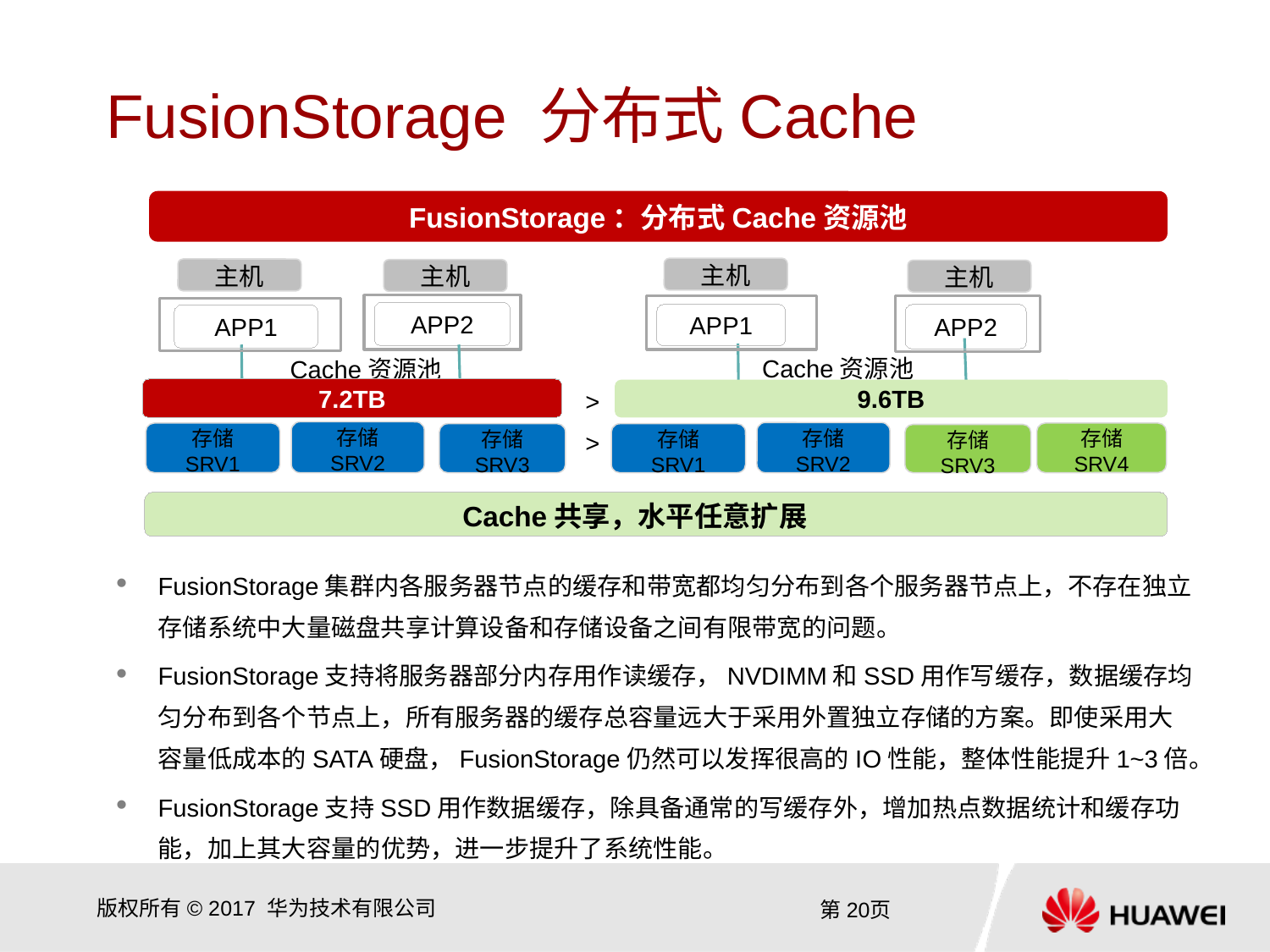

# FusionStorage 分布式Cache
FusionStorage：分布式Cache资源池
主机
主机
主机
主机

APP2
APP1
APP2
APP1
Cache资源池
Cache资源池

7.2TB

9.6TB
>
存储
SRV2
>
存储
SRV2
存储
SRV4
存储
SRV1
存储
SRV3
存储
SRV1
存储
SRV3

Cache共享，水平任意扩展
FusionStorage集群内各服务器节点的缓存和带宽都均匀分布到各个服务器节点上，不存在独立存储系统中大量磁盘共享计算设备和存储设备之间有限带宽的问题。
FusionStorage支持将服务器部分内存用作读缓存，NVDIMM和SSD用作写缓存，数据缓存均匀分布到各个节点上，所有服务器的缓存总容量远大于采用外置独立存储的方案。即使采用大容量低成本的SATA硬盘，FusionStorage仍然可以发挥很高的IO性能，整体性能提升1~3倍。
FusionStorage支持SSD用作数据缓存，除具备通常的写缓存外，增加热点数据统计和缓存功能，加上其大容量的优势，进一步提升了系统性能。